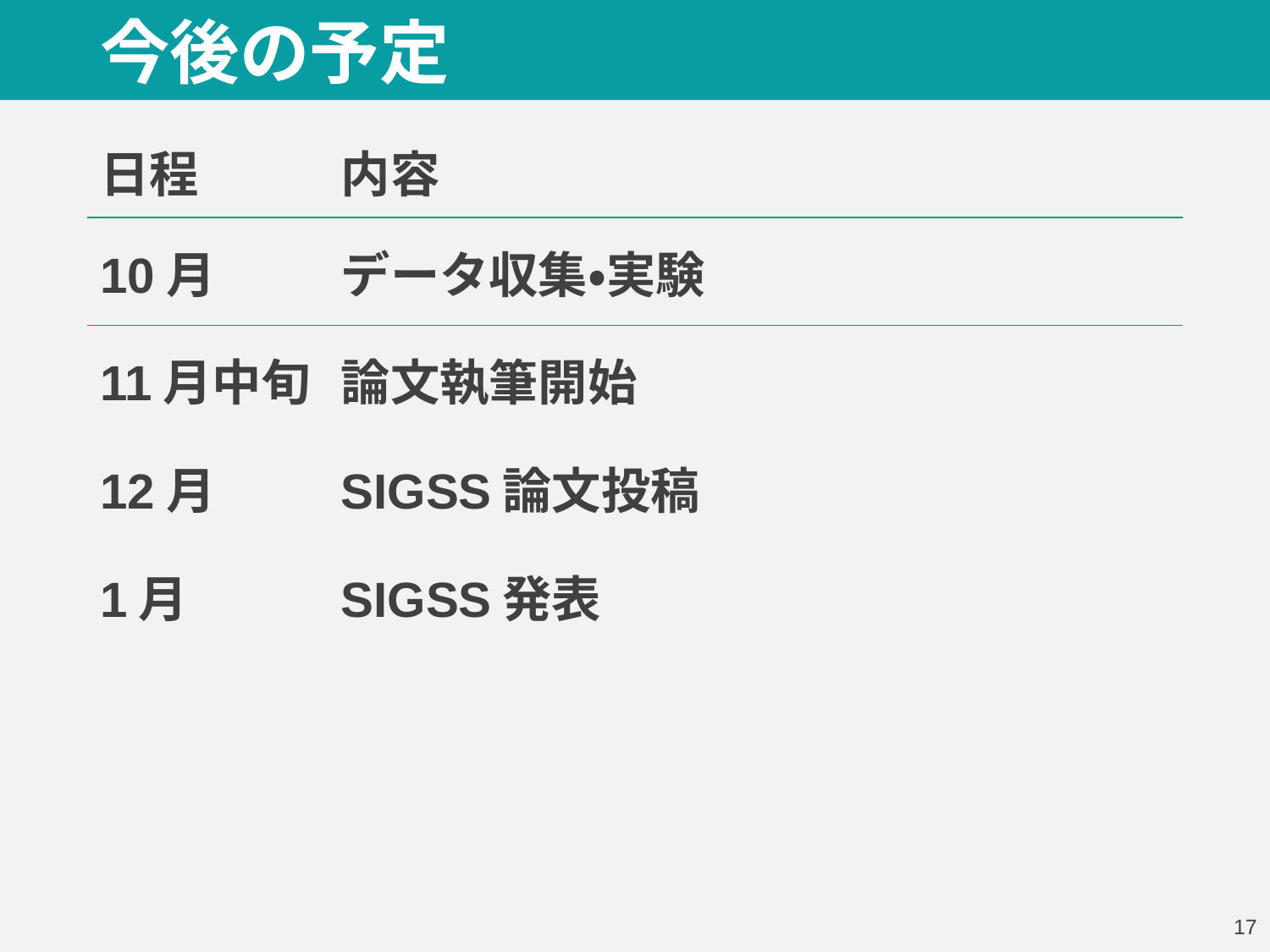

# 今後の予定
| 日程 | 内容 |
| --- | --- |
| 10月 | データ収集・実験 |
| 11月中旬 | 論文執筆開始 |
| 12月 | SIGSS論文投稿 |
| 1月 | SIGSS発表 |
17